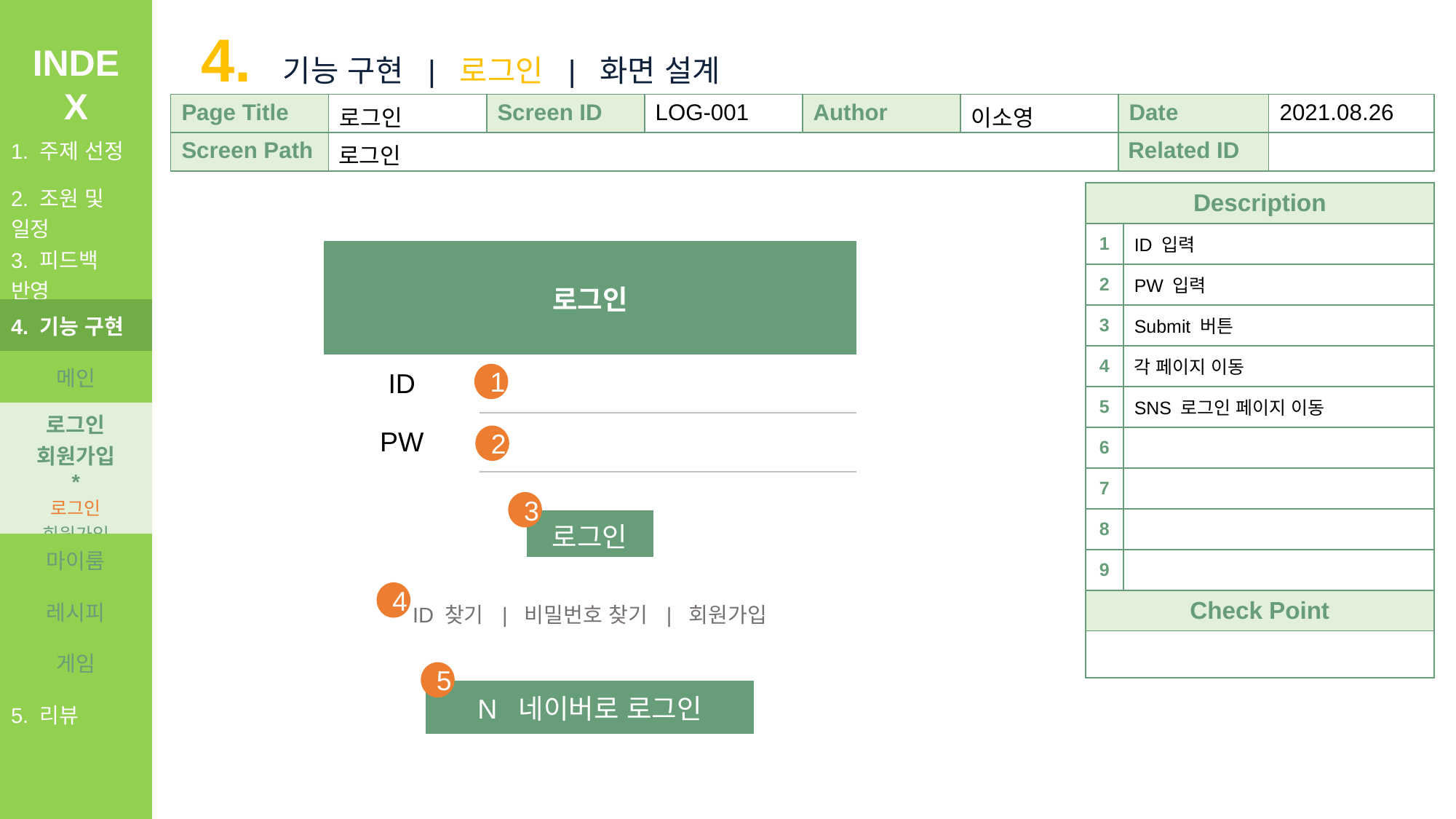

4. 기능 구현  |  로그인  |  화면 설계
INDEX
| Page Title | 로그인 | Screen ID | LOG-001 | Author | 이소영 | Date | 2021.08.26 |
| --- | --- | --- | --- | --- | --- | --- | --- |
| Screen Path | 로그인 |  |  |  |  | Related ID |  |
| 1. 주제 선정 |
| --- |
| 2. 조원 및 일정 |
| 3. 피드백 반영 |
| 4. 기능 구현 |
| 메인 |
| 로그인 회원가입 \* 로그인 회원가입 |
| 마이룸 |
| 레시피 |
| 게임 |
| 5. 리뷰 |
| Description |  |
| --- | --- |
| 1 | ID 입력 |
| 2 | PW 입력 |
| 3 | Submit 버튼 |
| 4 | 각 페이지 이동 |
| 5 | SNS 로그인 페이지 이동 |
| 6 |  |
| 7 |  |
| 8 |  |
| 9 |  |
| Check Point |  |
|  |  |
| 로그인 |  |
| --- | --- |
| ID |  |
| PW |  |
1
2
3
| 로그인 |
| --- |
4
| ID 찾기 | 비밀번호 찾기 | 회원가입 |
| --- |
5
| N 네이버로 로그인 |
| --- |